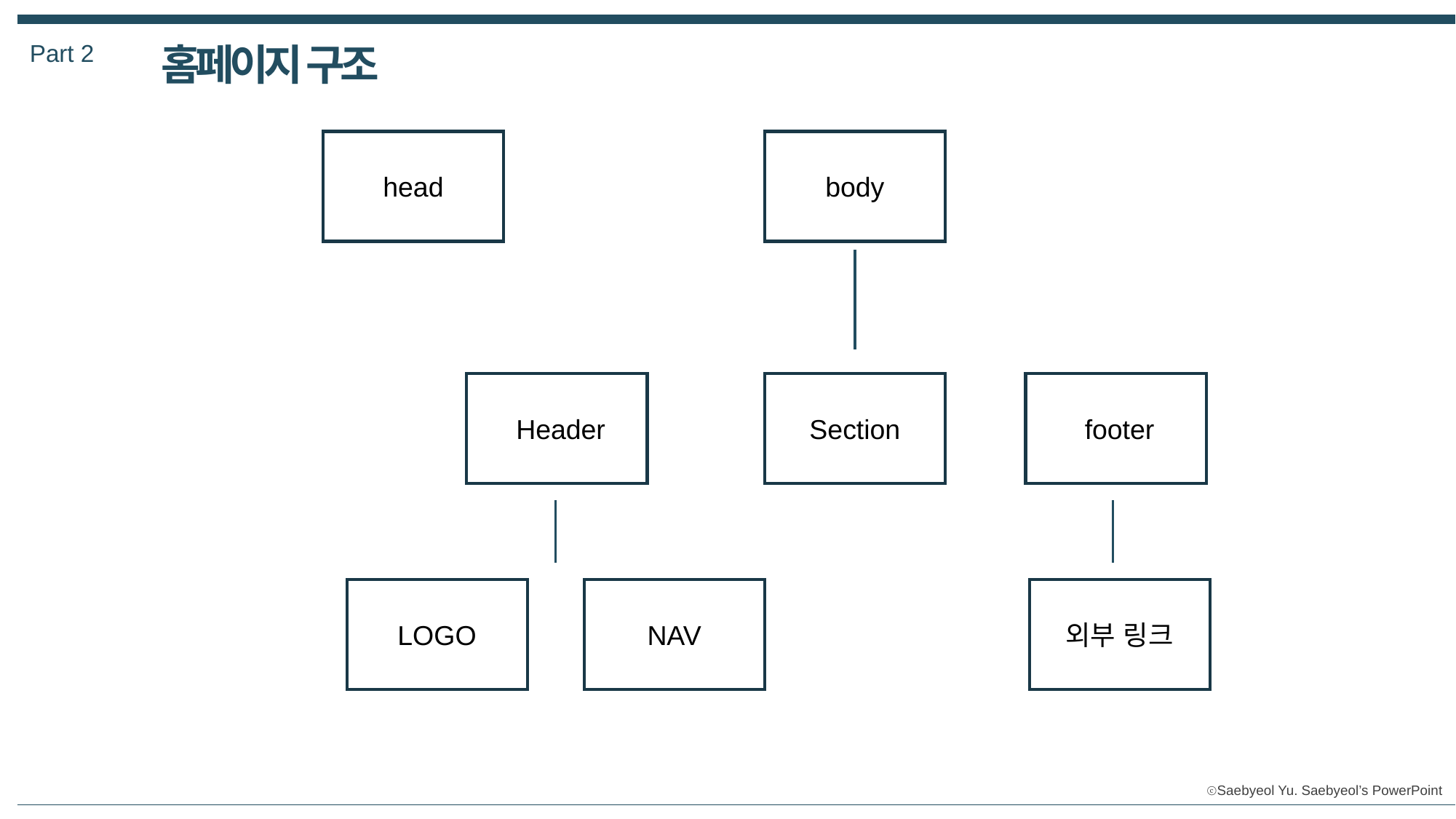

Part 2
홈페이지 구조

body
head

Header
Section
footer

LOGO
NAV
외부 링크